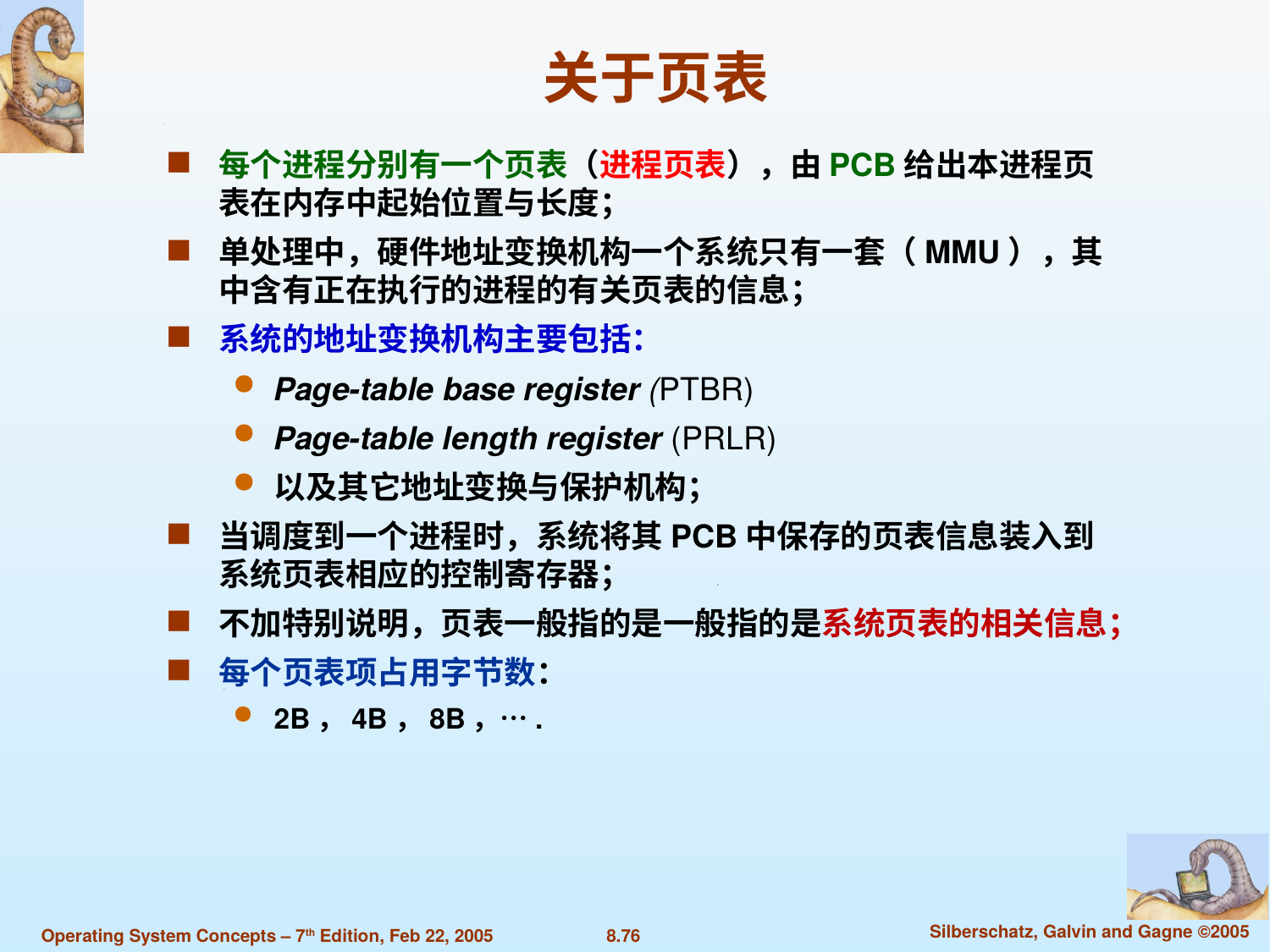

关于页表
每个进程分别有一个页表（进程页表），由PCB给出本进程页表在内存中起始位置与长度；
单处理中，硬件地址变换机构一个系统只有一套（MMU），其中含有正在执行的进程的有关页表的信息；
系统的地址变换机构主要包括：
Page-table base register (PTBR)
Page-table length register (PRLR)
以及其它地址变换与保护机构；
当调度到一个进程时，系统将其PCB中保存的页表信息装入到系统页表相应的控制寄存器；
不加特别说明，页表一般指的是一般指的是系统页表的相关信息；
每个页表项占用字节数：
2B，4B，8B，….